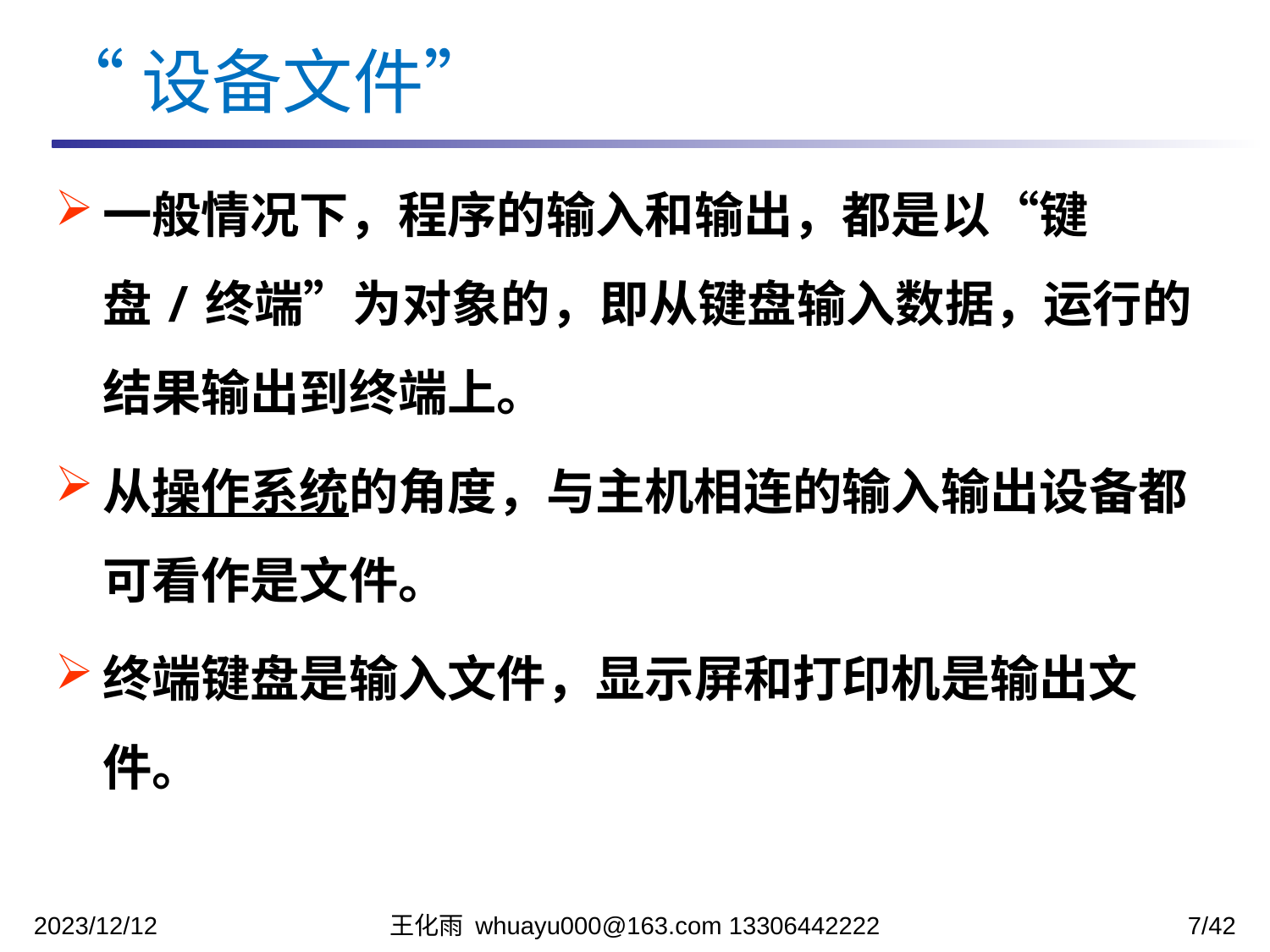

“设备文件”
一般情况下，程序的输入和输出，都是以“键盘/终端”为对象的，即从键盘输入数据，运行的结果输出到终端上。
从操作系统的角度，与主机相连的输入输出设备都可看作是文件。
终端键盘是输入文件，显示屏和打印机是输出文件。
2023/12/12
王化雨 whuayu000@163.com 13306442222
7/42